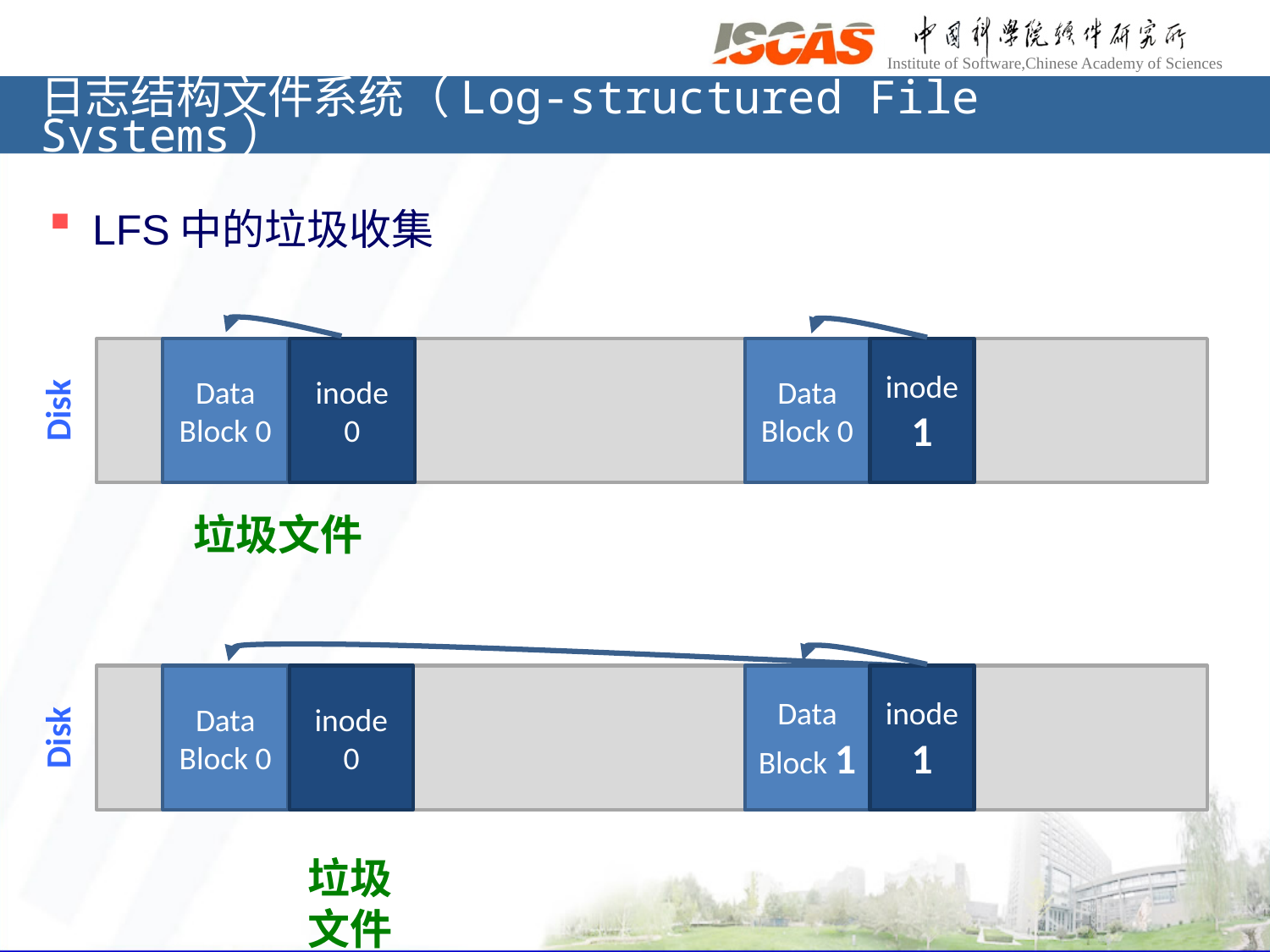

# 日志结构文件系统（Log-structured File Systems）
LFS中的垃圾收集

inode
0

Data Block 0
Data Block 0
inode
1
Disk
垃圾文件

inode
0

Data Block 0
Data Block 1
inode
1
Disk
垃圾文件